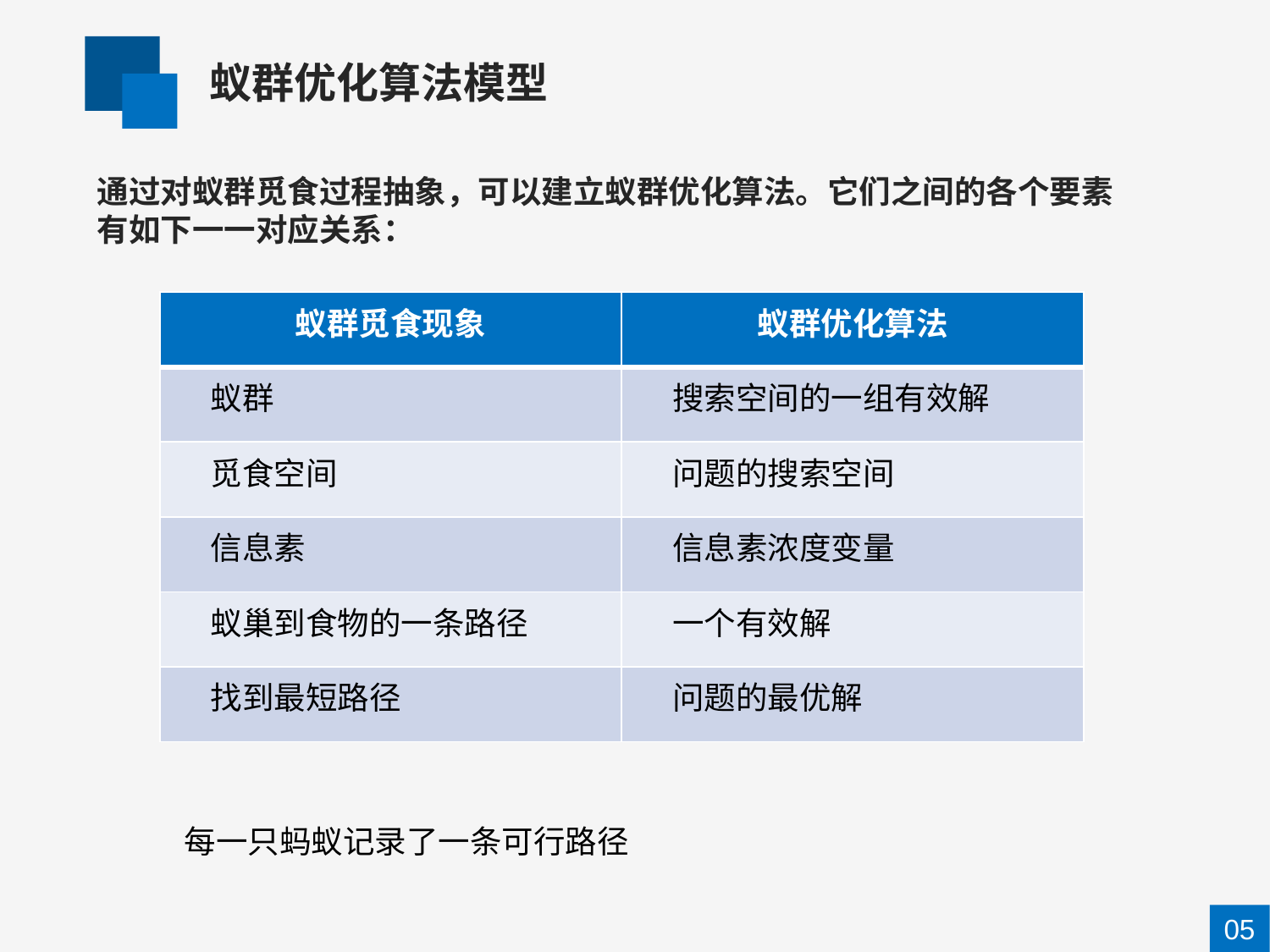

蚁群优化算法模型
通过对蚁群觅食过程抽象，可以建立蚁群优化算法。它们之间的各个要素有如下一一对应关系：
| 蚁群觅食现象 | 蚁群优化算法 |
| --- | --- |
| 蚁群 | 搜索空间的一组有效解 |
| 觅食空间 | 问题的搜索空间 |
| 信息素 | 信息素浓度变量 |
| 蚁巢到食物的一条路径 | 一个有效解 |
| 找到最短路径 | 问题的最优解 |
每一只蚂蚁记录了一条可行路径
05